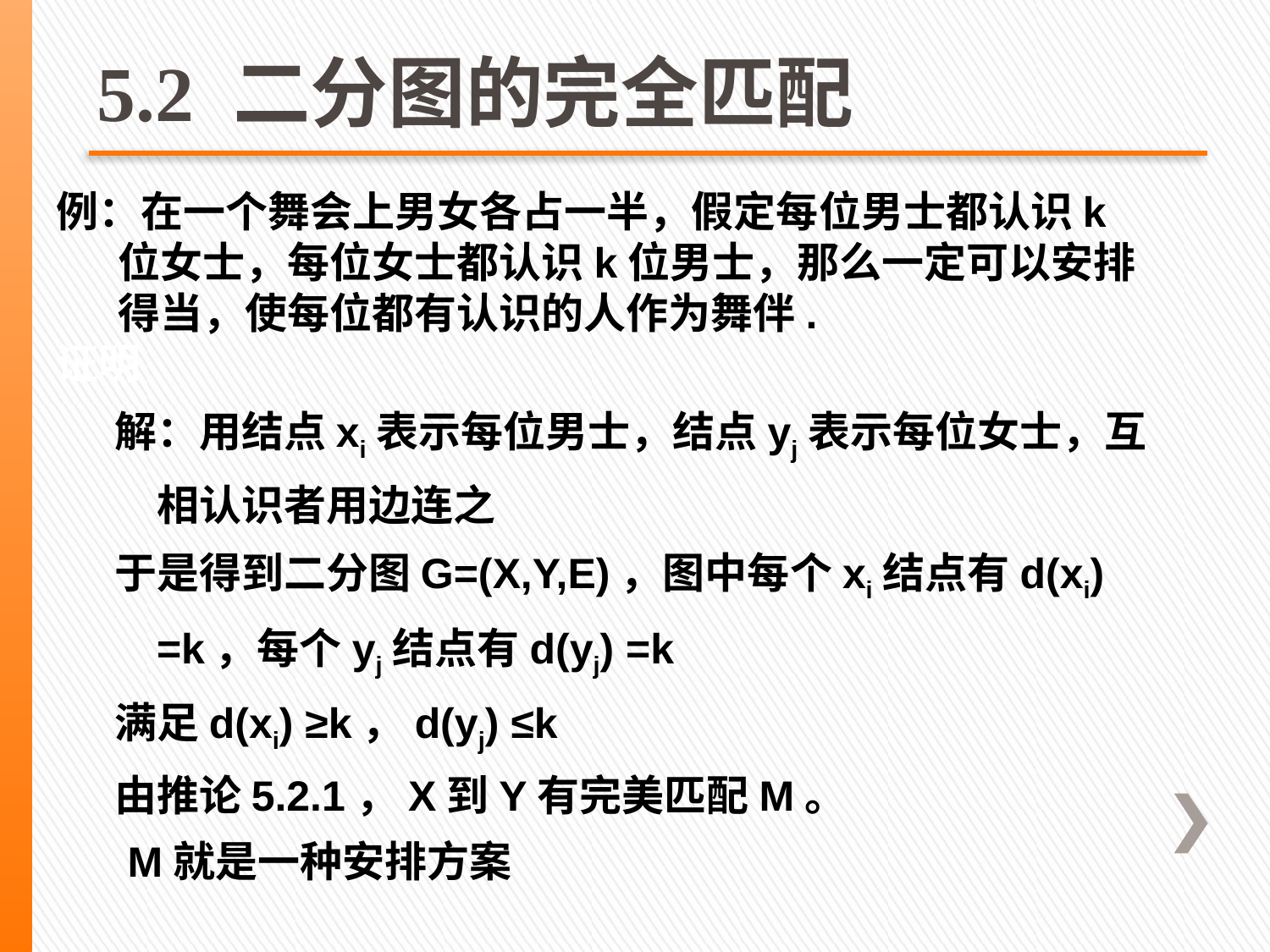

# 5.2 二分图的完全匹配
例：在一个舞会上男女各占一半，假定每位男士都认识k位女士，每位女士都认识k位男士，那么一定可以安排得当，使每位都有认识的人作为舞伴.
证明
     解：用结点xi表示每位男士，结点yj表示每位女士，互相认识者用边连之
     于是得到二分图G=(X,Y,E)，图中每个xi结点有d(xi) =k，每个yj结点有d(yj) =k
     满足d(xi) ≥k，d(yj) ≤k
     由推论5.2.1，X到Y有完美匹配M。
      M就是一种安排方案